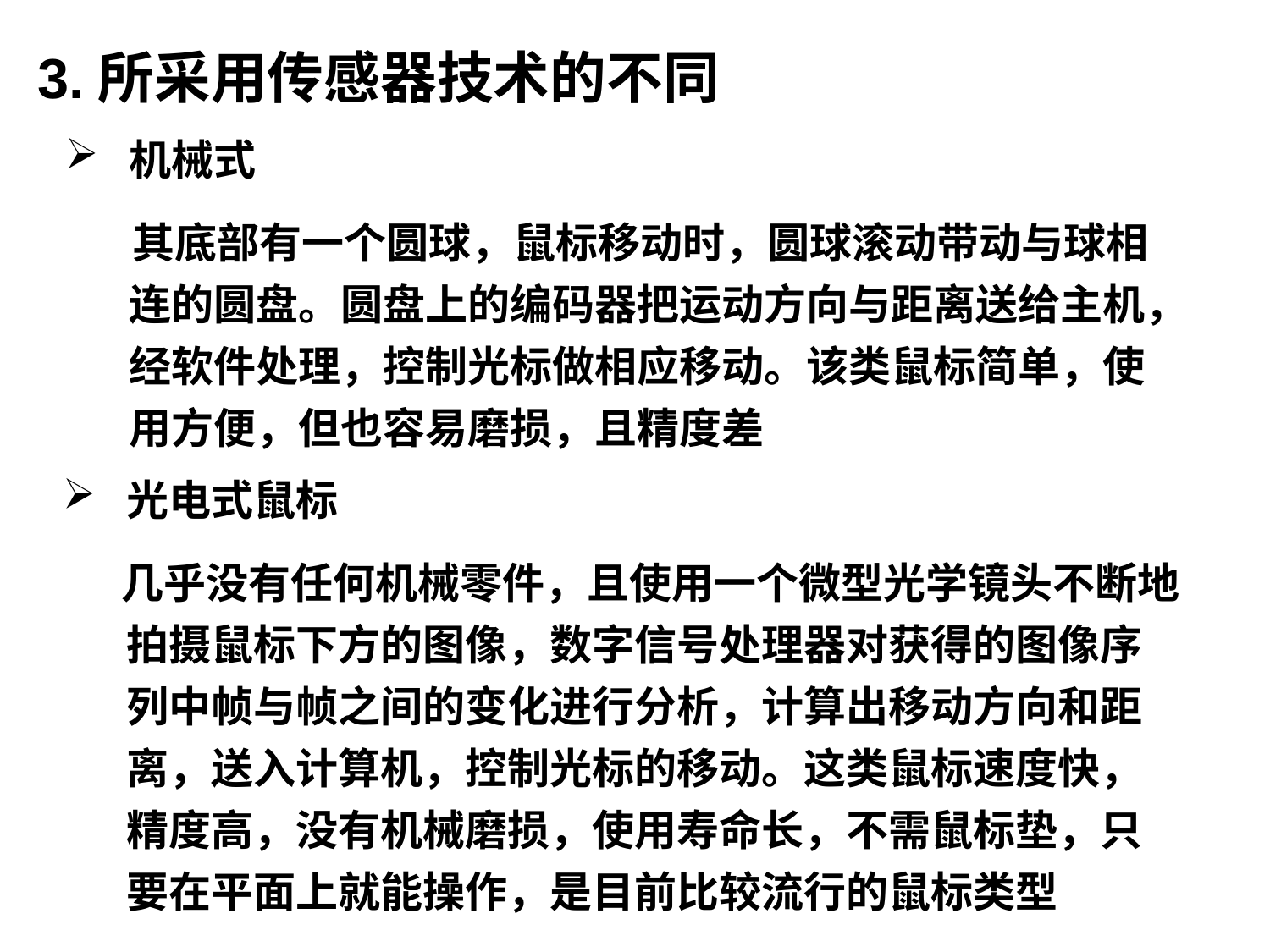

3.所采用传感器技术的不同
机械式
      其底部有一个圆球，鼠标移动时，圆球滚动带动与球相连的圆盘。圆盘上的编码器把运动方向与距离送给主机，经软件处理，控制光标做相应移动。该类鼠标简单，使用方便，但也容易磨损，且精度差
光电式鼠标
     几乎没有任何机械零件，且使用一个微型光学镜头不断地拍摄鼠标下方的图像，数字信号处理器对获得的图像序列中帧与帧之间的变化进行分析，计算出移动方向和距离，送入计算机，控制光标的移动。这类鼠标速度快，精度高，没有机械磨损，使用寿命长，不需鼠标垫，只要在平面上就能操作，是目前比较流行的鼠标类型
210